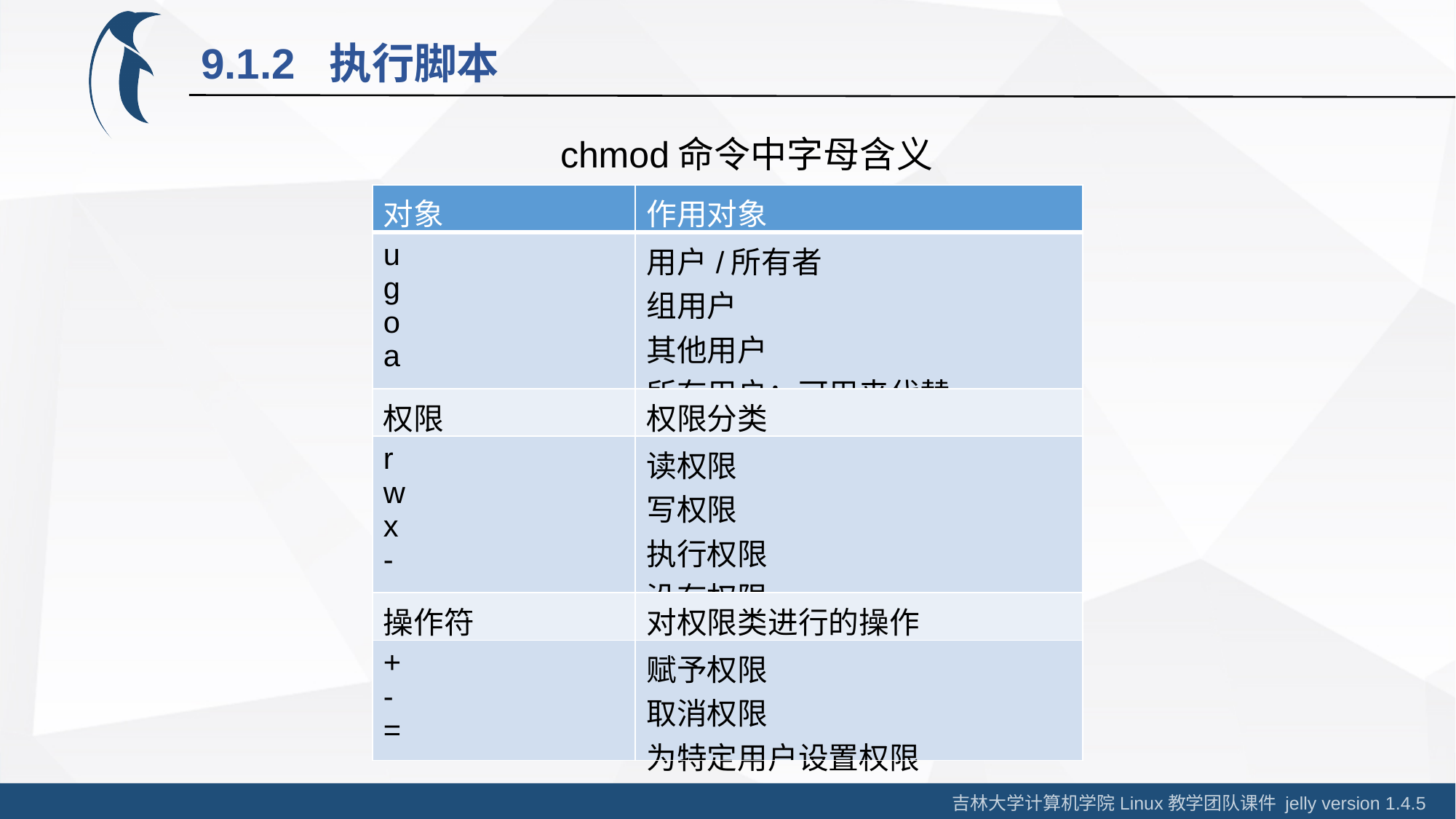

9.1.2  执行脚本
chmod命令中字母含义
| 对象 | 作用对象 |
| --- | --- |
| u g o a | 用户/所有者 组用户 其他用户 所有用户；可用来代替ugo |
| 权限 | 权限分类 |
| r w x - | 读权限 写权限 执行权限 没有权限 |
| 操作符 | 对权限类进行的操作 |
| + - = | 赋予权限 取消权限 为特定用户设置权限 |